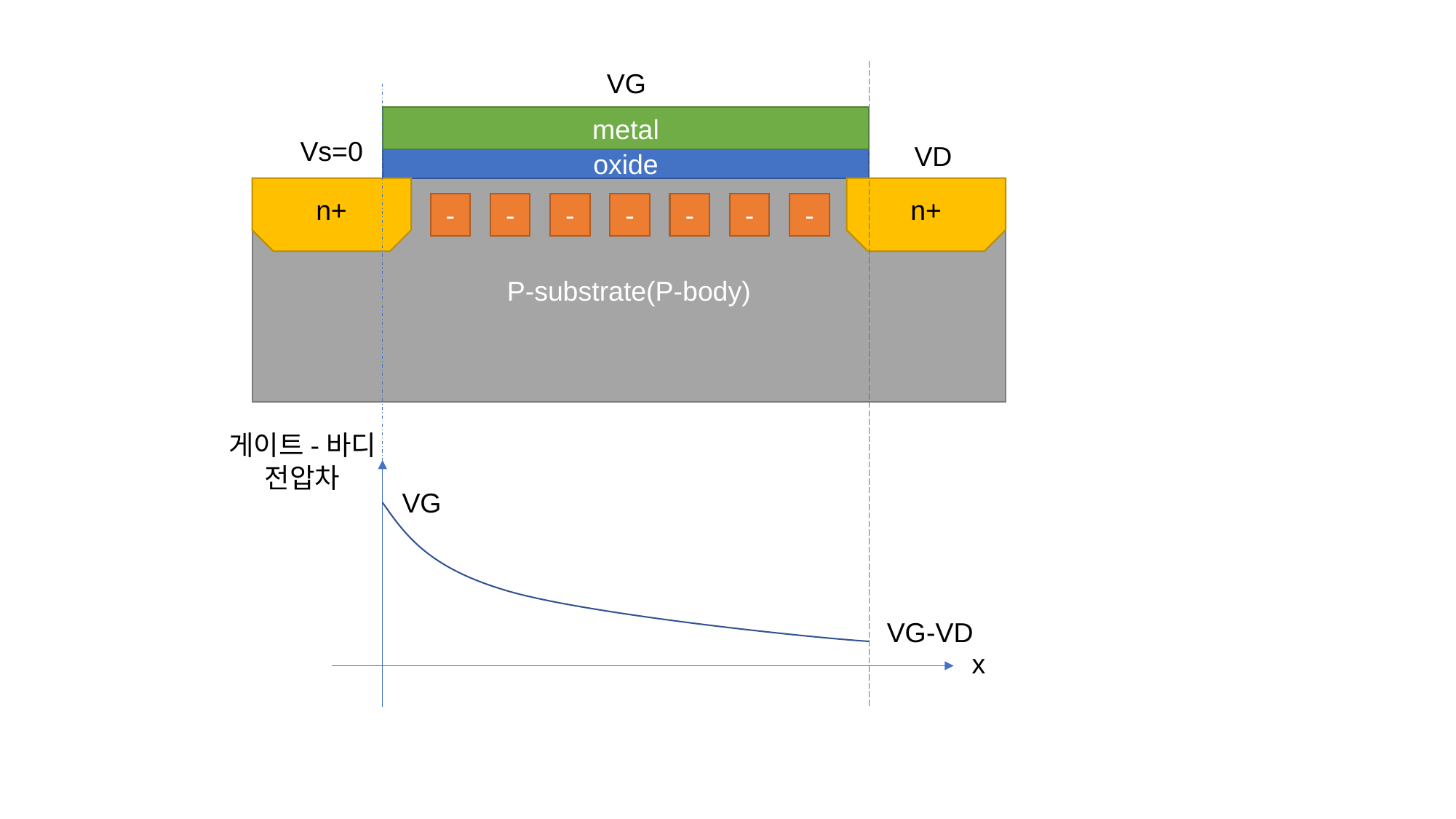

VG
metal
Vs=0
VD
oxide
n+
n+
P-substrate(P-body)
-
-
-
-
-
-
-
게이트-바디
전압차
VG

VG-VD
x